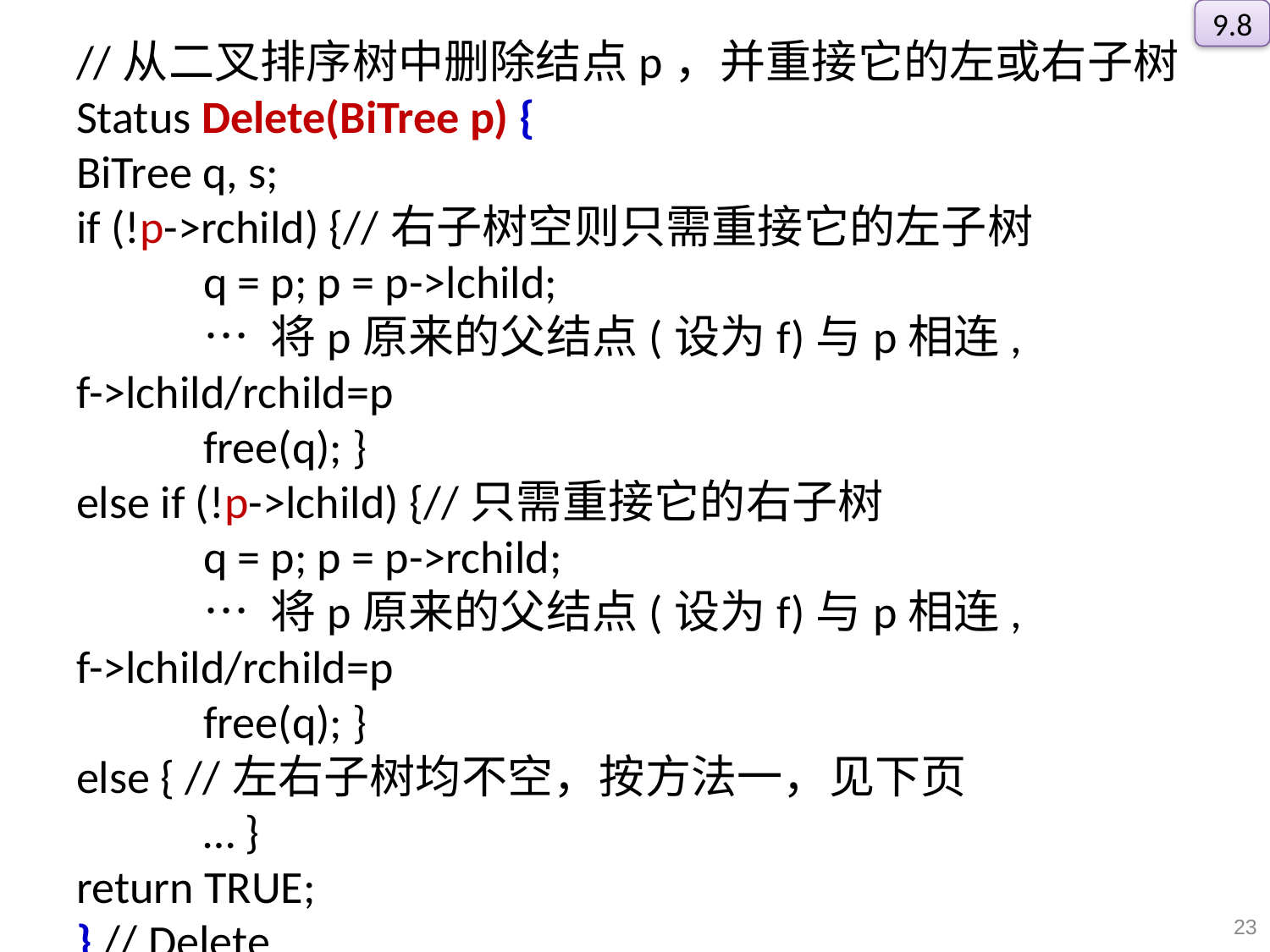

9.8
//从二叉排序树中删除结点p，并重接它的左或右子树
Status Delete(BiTree p) {
BiTree q, s;
if (!p->rchild) {//右子树空则只需重接它的左子树
	q = p; p = p->lchild;
	… 将p原来的父结点(设为f)与p相连, f->lchild/rchild=p
	free(q); }
else if (!p->lchild) {//只需重接它的右子树
	q = p; p = p->rchild;
	… 将p原来的父结点(设为f)与p相连, f->lchild/rchild=p
	free(q); }
else { //左右子树均不空，按方法一，见下页
	… }
return TRUE;
} // Delete
23